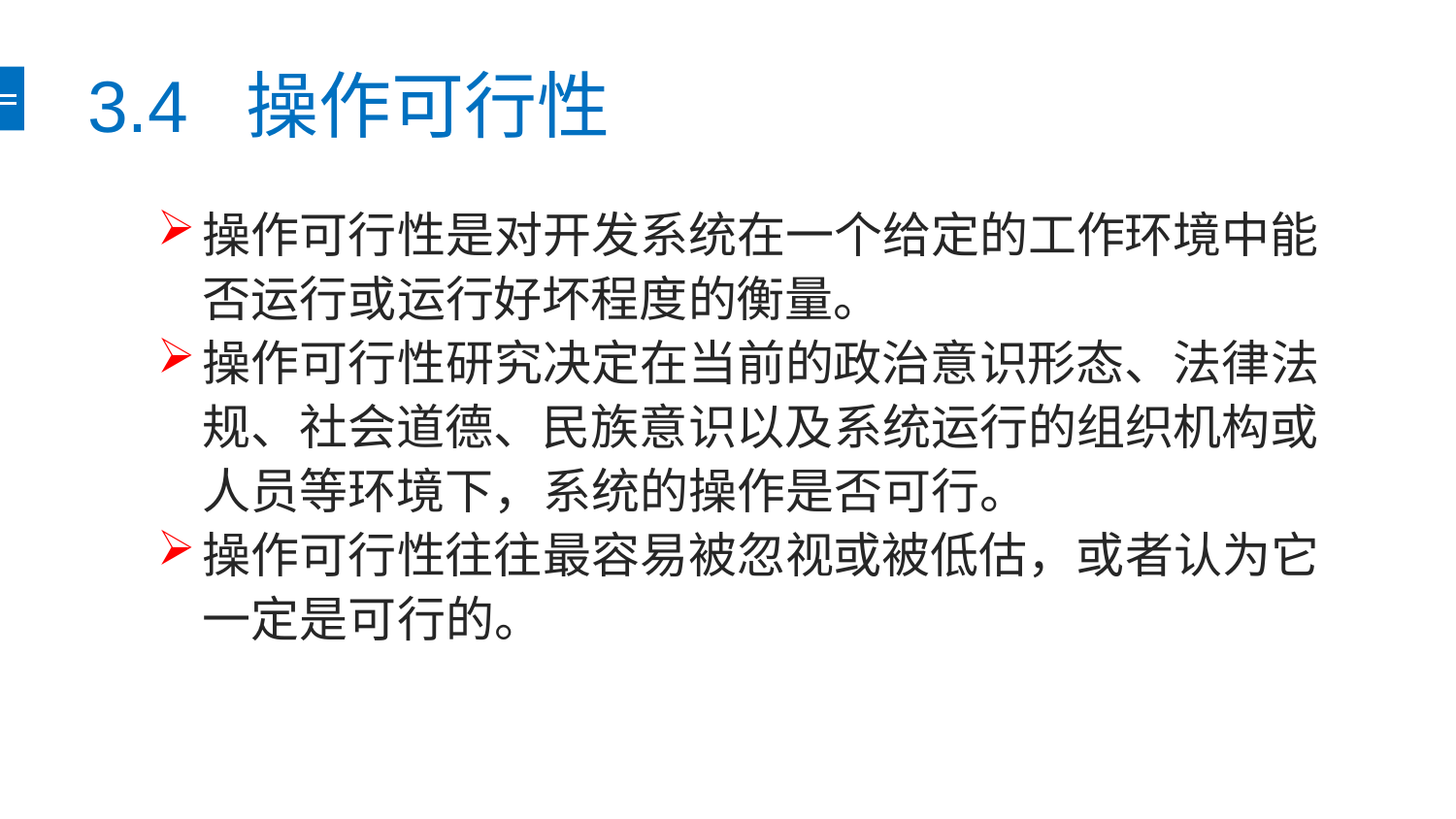

# 3.4  操作可行性

操作可行性是对开发系统在一个给定的工作环境中能否运行或运行好坏程度的衡量。
操作可行性研究决定在当前的政治意识形态、法律法规、社会道德、民族意识以及系统运行的组织机构或人员等环境下，系统的操作是否可行。
操作可行性往往最容易被忽视或被低估，或者认为它一定是可行的。